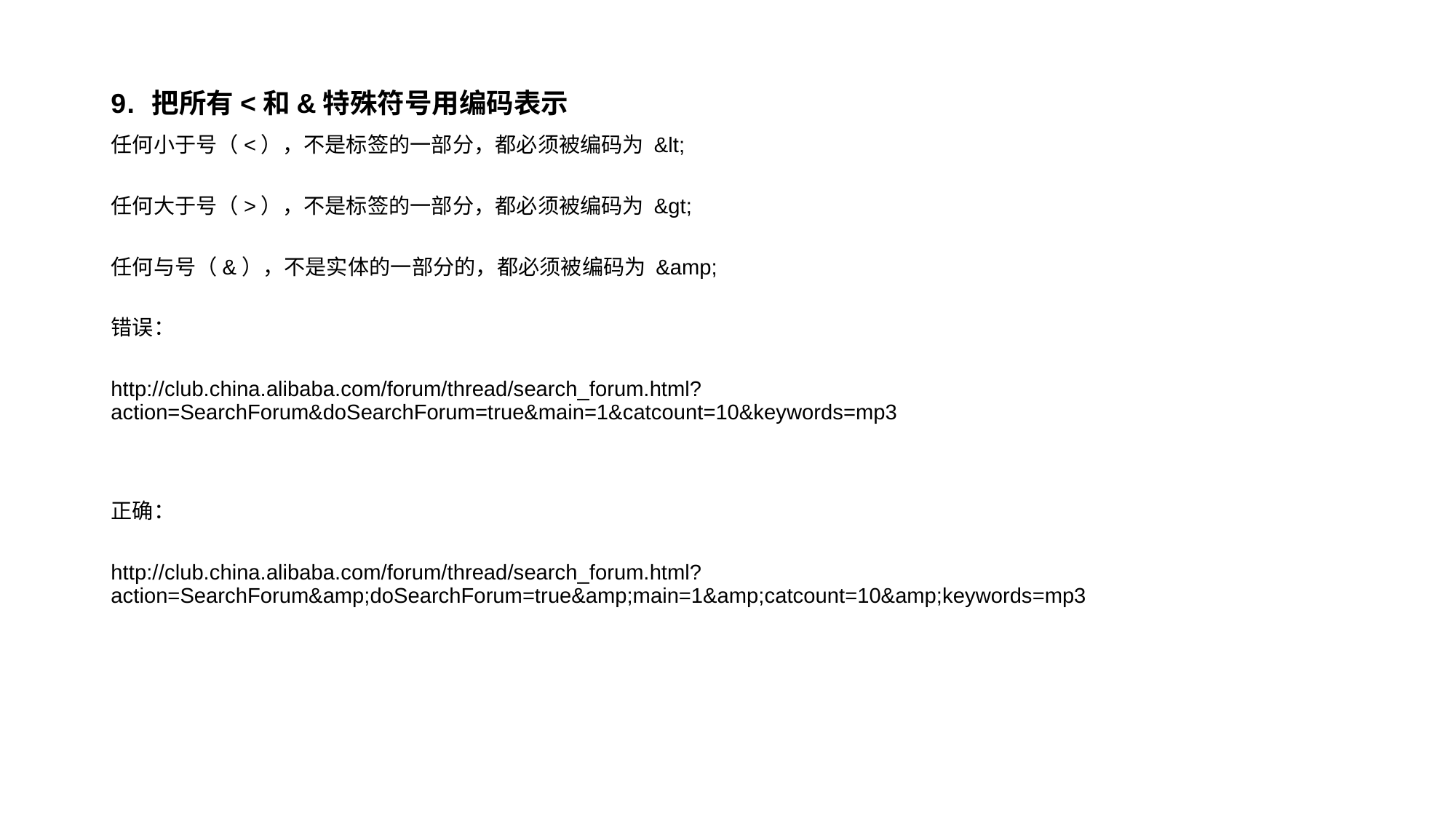

把所有<和&特殊符号用编码表示
任何小于号（<），不是标签的一部分，都必须被编码为 &lt;
任何大于号（>），不是标签的一部分，都必须被编码为 &gt;
任何与号（&），不是实体的一部分的，都必须被编码为 &amp;
错误：
http://club.china.alibaba.com/forum/thread/search_forum.html?action=SearchForum&doSearchForum=true&main=1&catcount=10&keywords=mp3

正确：
http://club.china.alibaba.com/forum/thread/search_forum.html?action=SearchForum&amp;doSearchForum=true&amp;main=1&amp;catcount=10&amp;keywords=mp3